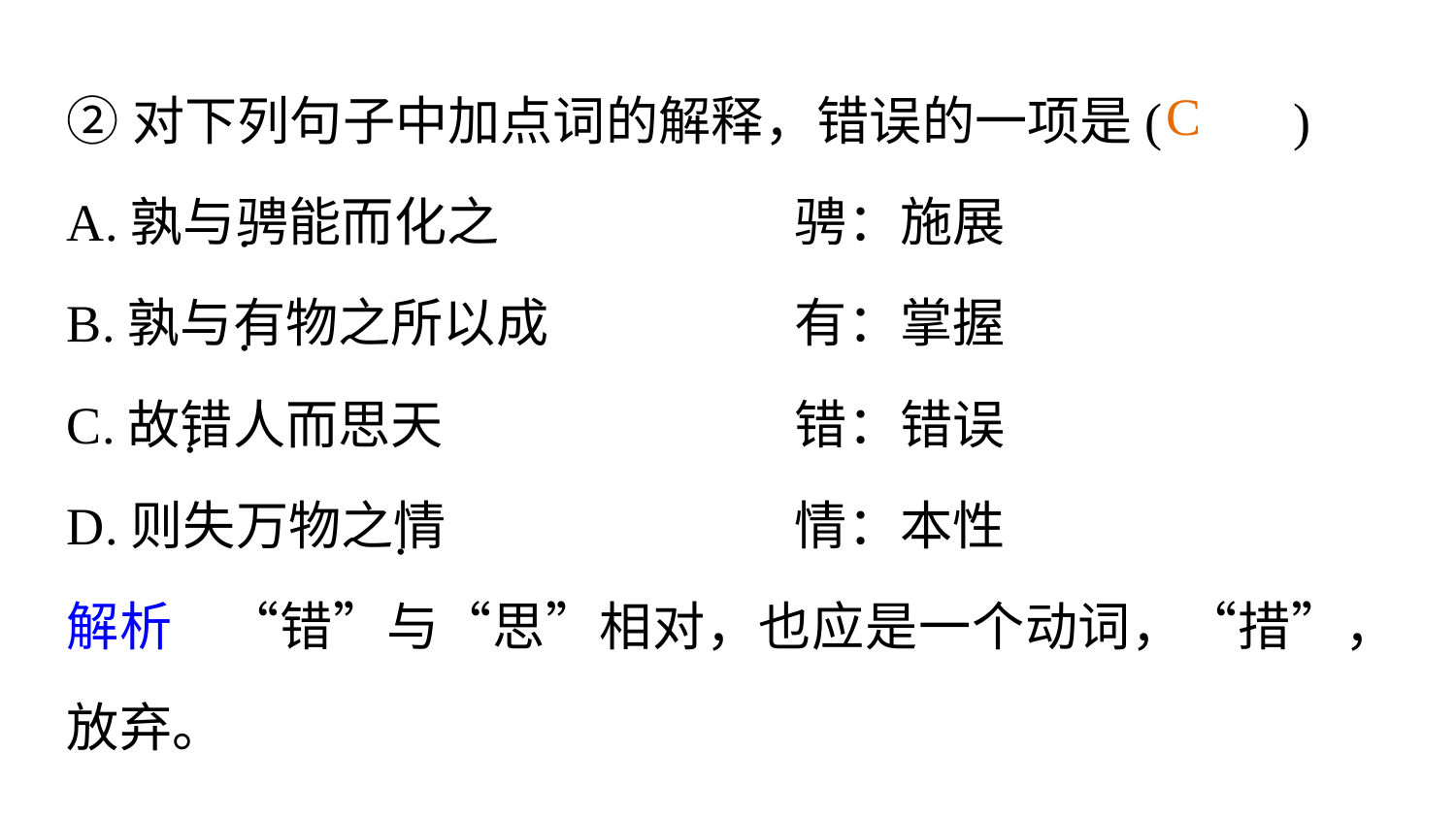

②对下列句子中加点词的解释，错误的一项是(　　)
A.孰与骋能而化之　　　　	骋：施展
B.孰与有物之所以成  		有：掌握
C.故错人而思天  			错：错误
D.则失万物之情  			情：本性
解析　“错”与“思”相对，也应是一个动词，“措”，放弃。
C
.
.
.
.